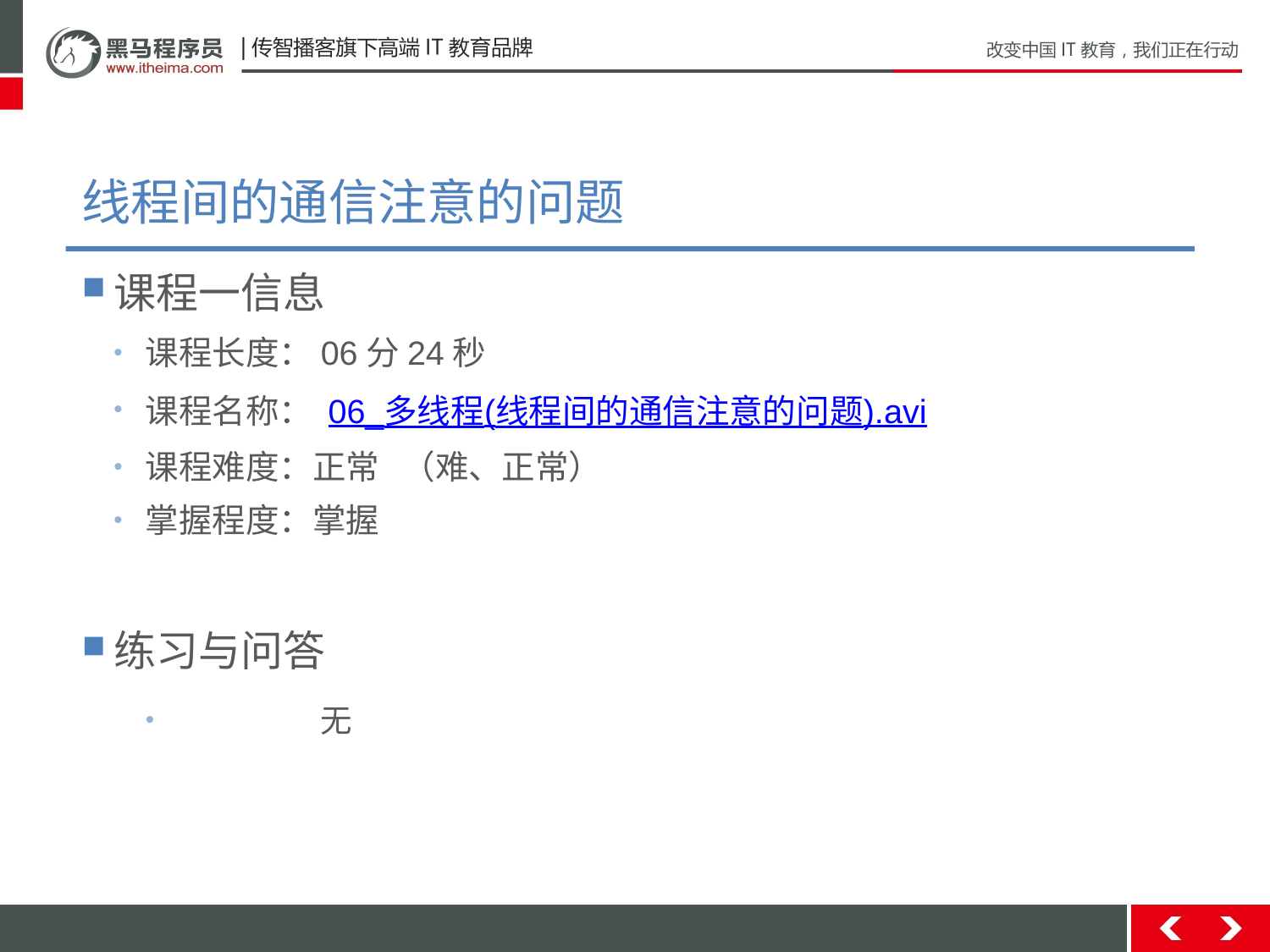

# 线程间的通信注意的问题
课程一信息
课程长度：06分24秒
课程名称： 06_多线程(线程间的通信注意的问题).avi
课程难度：正常   （难、正常）
掌握程度：掌握

练习与问答
	无